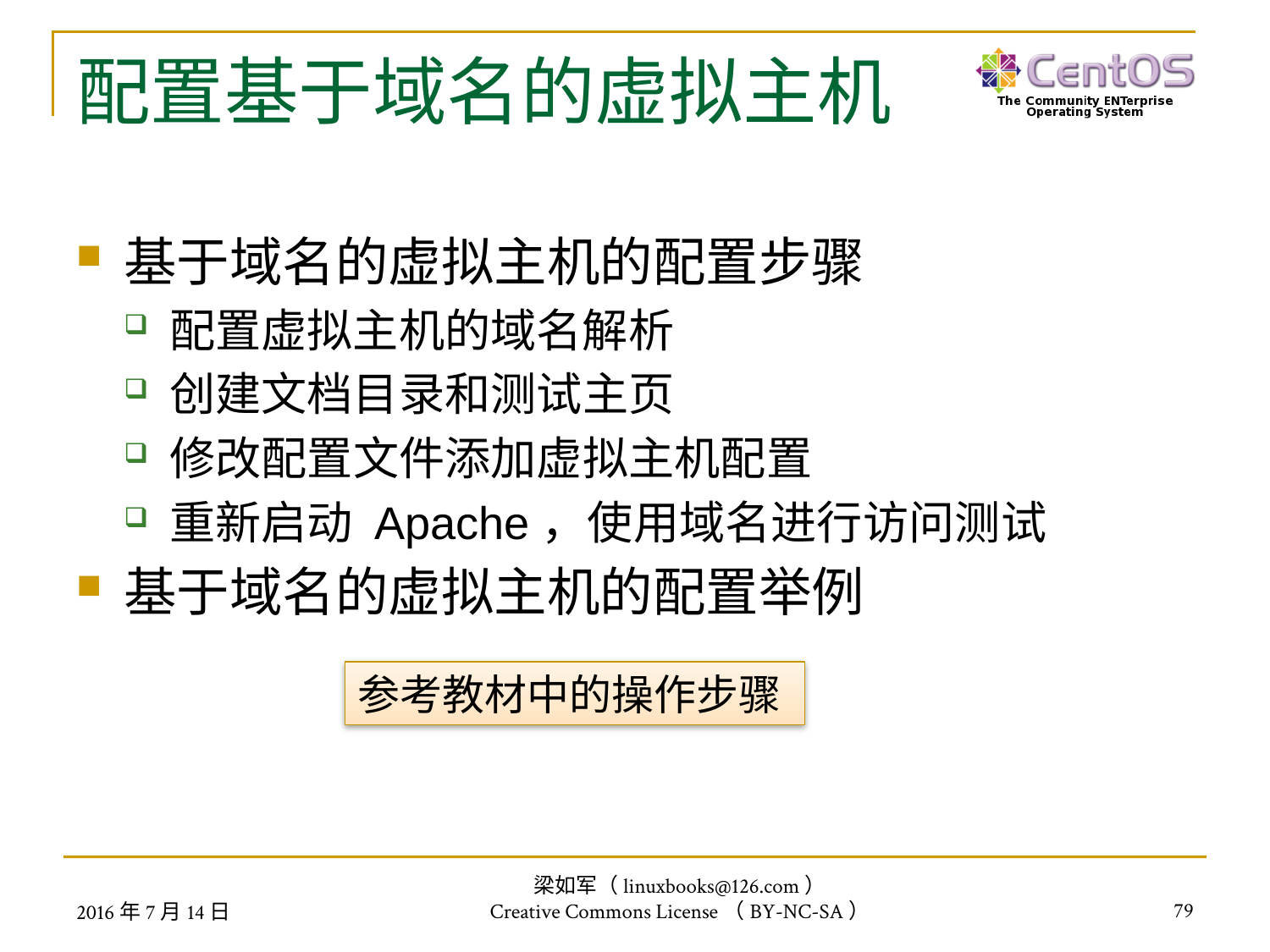

# 配置基于域名的虚拟主机
基于域名的虚拟主机的配置步骤
配置虚拟主机的域名解析
创建文档目录和测试主页
修改配置文件添加虚拟主机配置
重新启动 Apache，使用域名进行访问测试
基于域名的虚拟主机的配置举例
参考教材中的操作步骤
梁如军（linuxbooks@126.com）
Creative Commons License（BY-NC-SA）
2016年7月14日
79